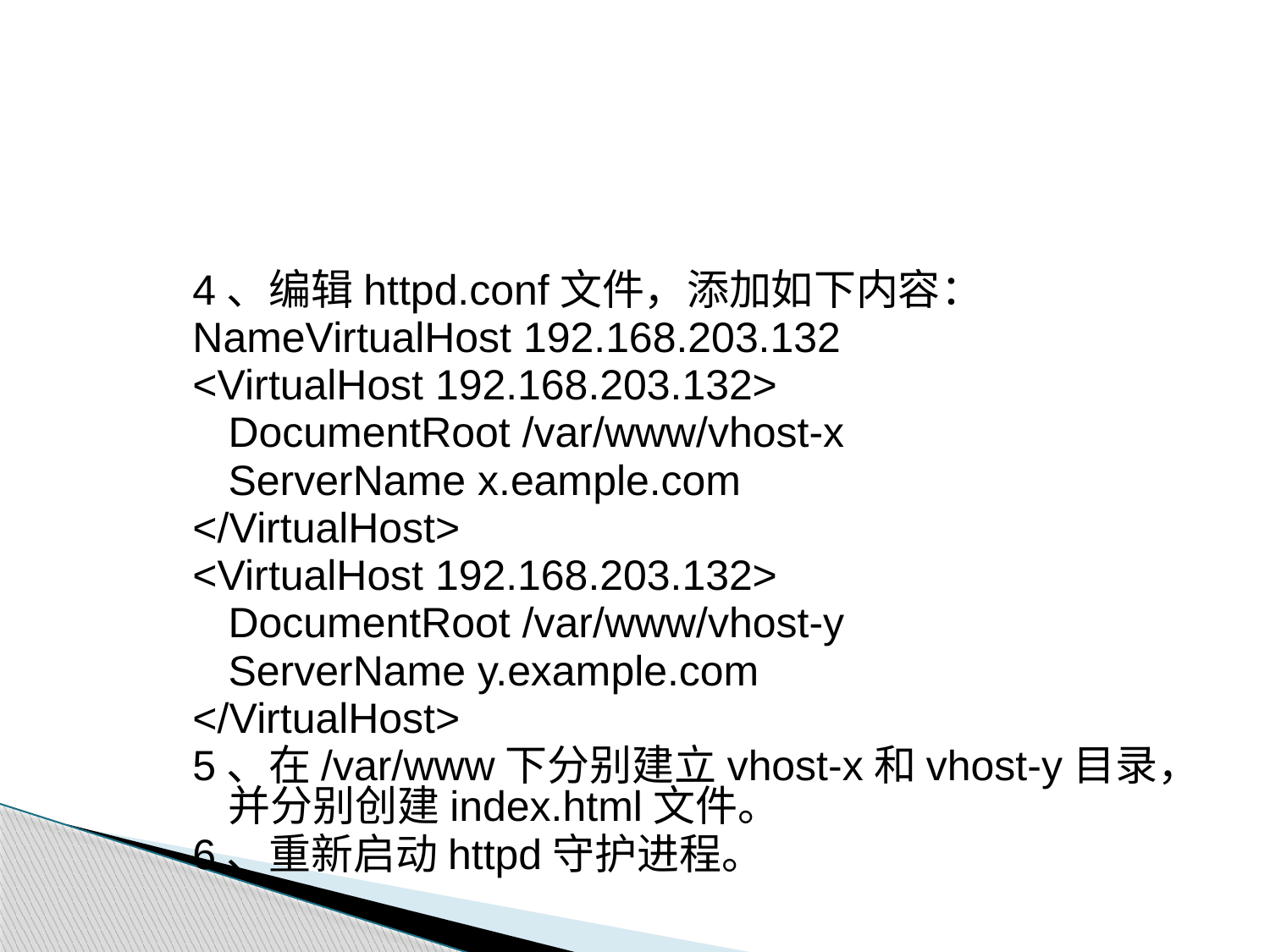

#
4、编辑httpd.conf文件，添加如下内容：
NameVirtualHost 192.168.203.132
<VirtualHost 192.168.203.132>
	DocumentRoot /var/www/vhost-x
	ServerName x.eample.com
</VirtualHost>
<VirtualHost 192.168.203.132>
	DocumentRoot /var/www/vhost-y
	ServerName y.example.com
</VirtualHost>
5、在/var/www下分别建立vhost-x和vhost-y目录，并分别创建index.html文件。
6、重新启动httpd守护进程。